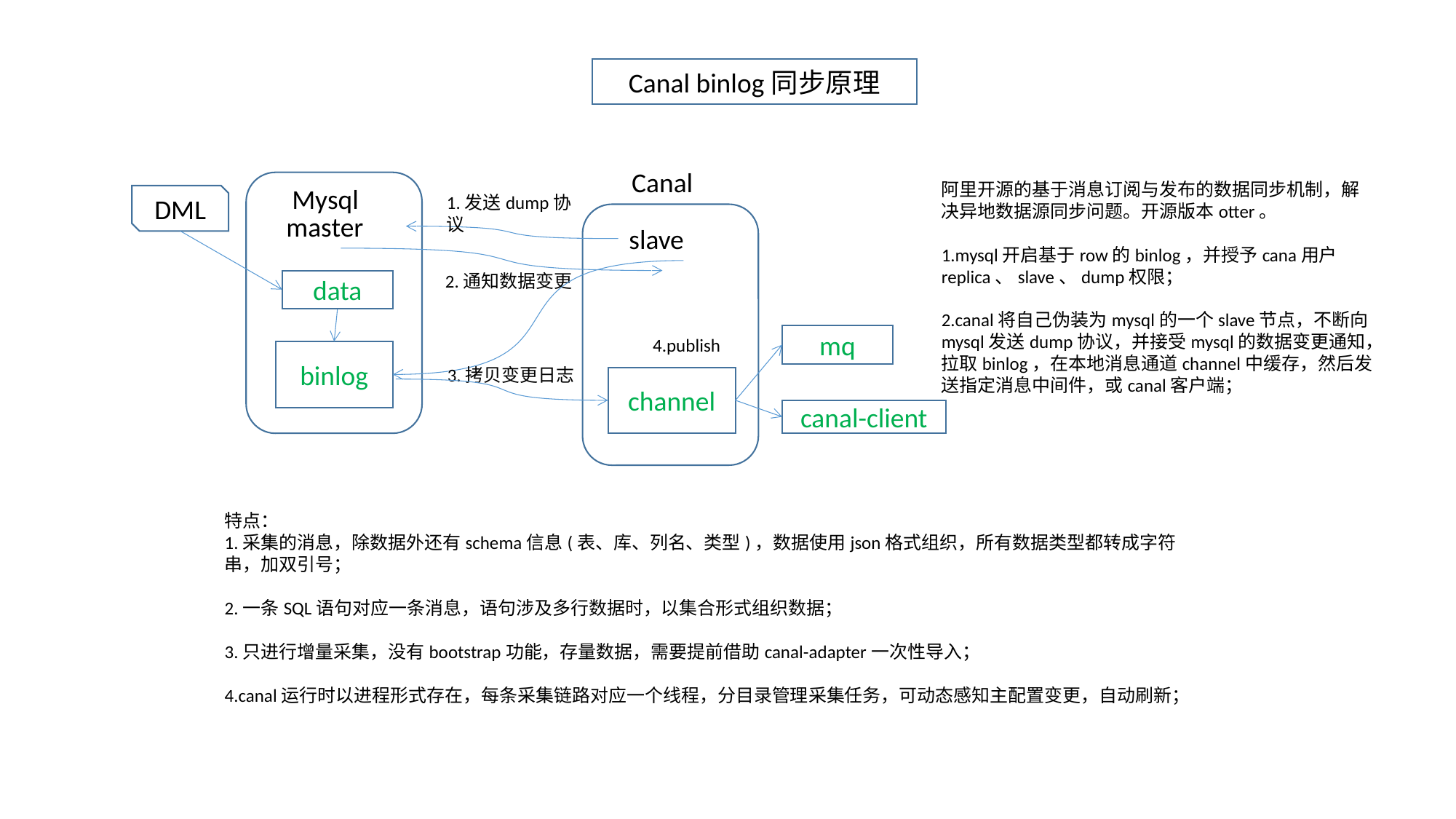

Canal binlog同步原理
Canal

DML
1.发送dump协议
master

slave
2.通知数据变更
data
mq
4.publish
binlog
3.拷贝变更日志
channel
Mysql
阿里开源的基于消息订阅与发布的数据同步机制，解决异地数据源同步问题。开源版本otter。

1.mysql开启基于row的binlog，并授予cana用户replica、slave、dump权限；

2.canal将自己伪装为mysql的一个slave节点，不断向mysql发送dump协议，并接受mysql的数据变更通知，拉取binlog，在本地消息通道channel中缓存，然后发送指定消息中间件，或canal客户端；
canal-client
特点：
1.采集的消息，除数据外还有schema信息(表、库、列名、类型)，数据使用json格式组织，所有数据类型都转成字符串，加双引号；

2.一条SQL语句对应一条消息，语句涉及多行数据时，以集合形式组织数据；

3.只进行增量采集，没有bootstrap功能，存量数据，需要提前借助canal-adapter一次性导入；

4.canal运行时以进程形式存在，每条采集链路对应一个线程，分目录管理采集任务，可动态感知主配置变更，自动刷新；